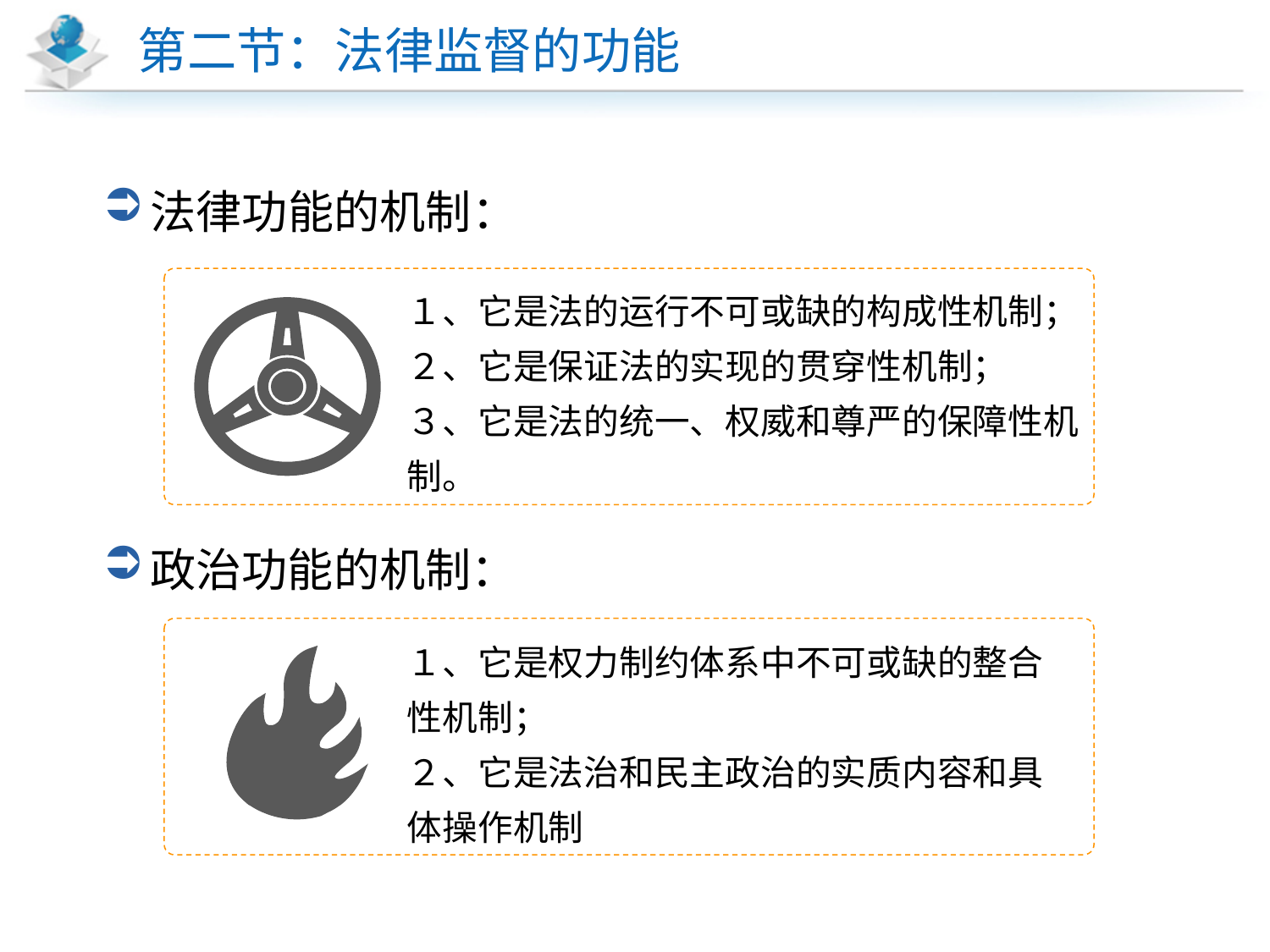

# 第二节：法律监督的功能
法律功能的机制：

１、它是法的运行不可或缺的构成性机制；２、它是保证法的实现的贯穿性机制；
３、它是法的统一、权威和尊严的保障性机制。

政治功能的机制：

１、它是权力制约体系中不可或缺的整合性机制；
２、它是法治和民主政治的实质内容和具体操作机制